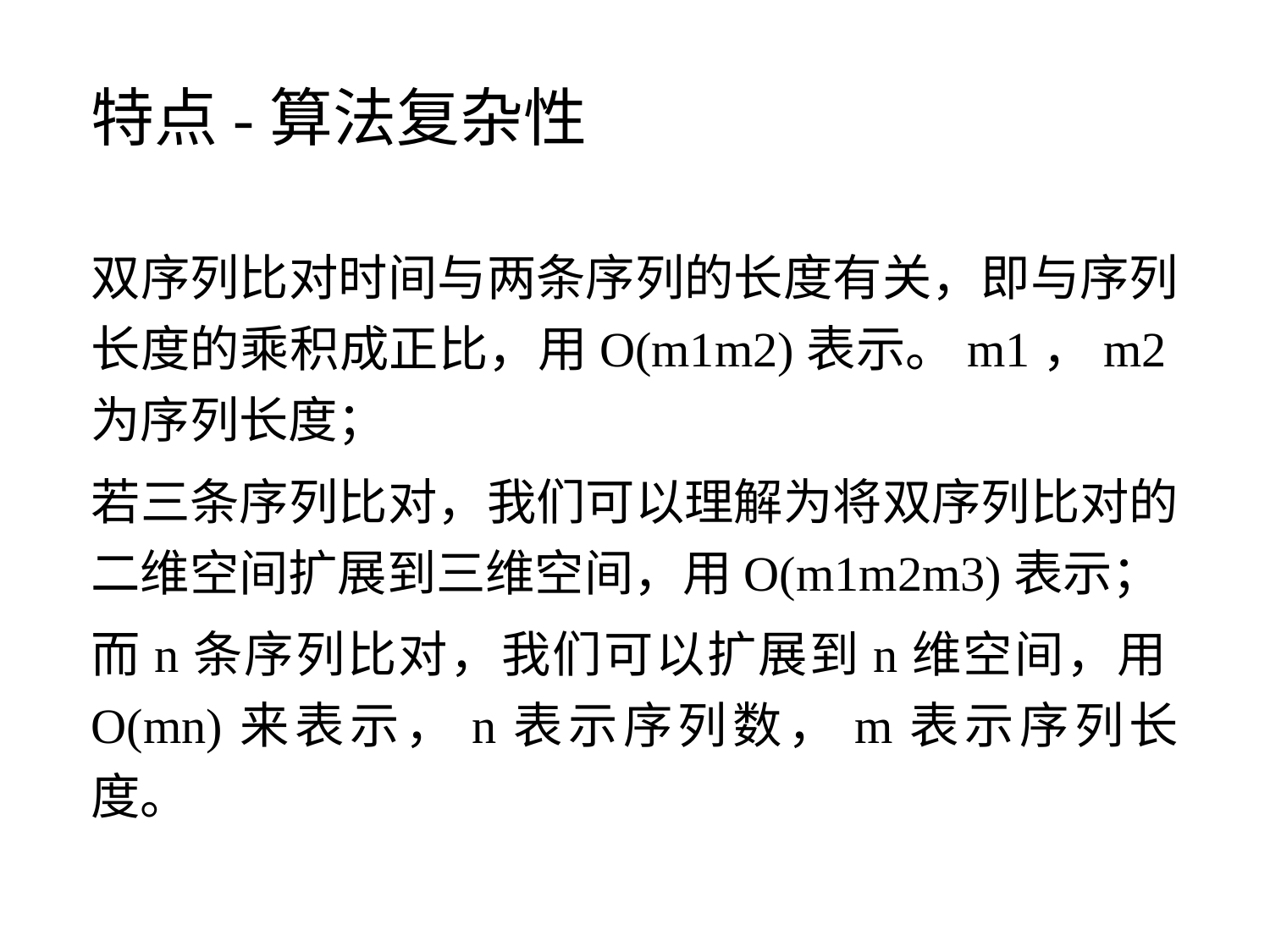

# 特点-算法复杂性
双序列比对时间与两条序列的长度有关，即与序列长度的乘积成正比，用O(m1m2)表示。m1，m2为序列长度；
若三条序列比对，我们可以理解为将双序列比对的二维空间扩展到三维空间，用O(m1m2m3)表示；
而n条序列比对，我们可以扩展到n维空间，用O(mn)来表示，n表示序列数，m表示序列长度。
76